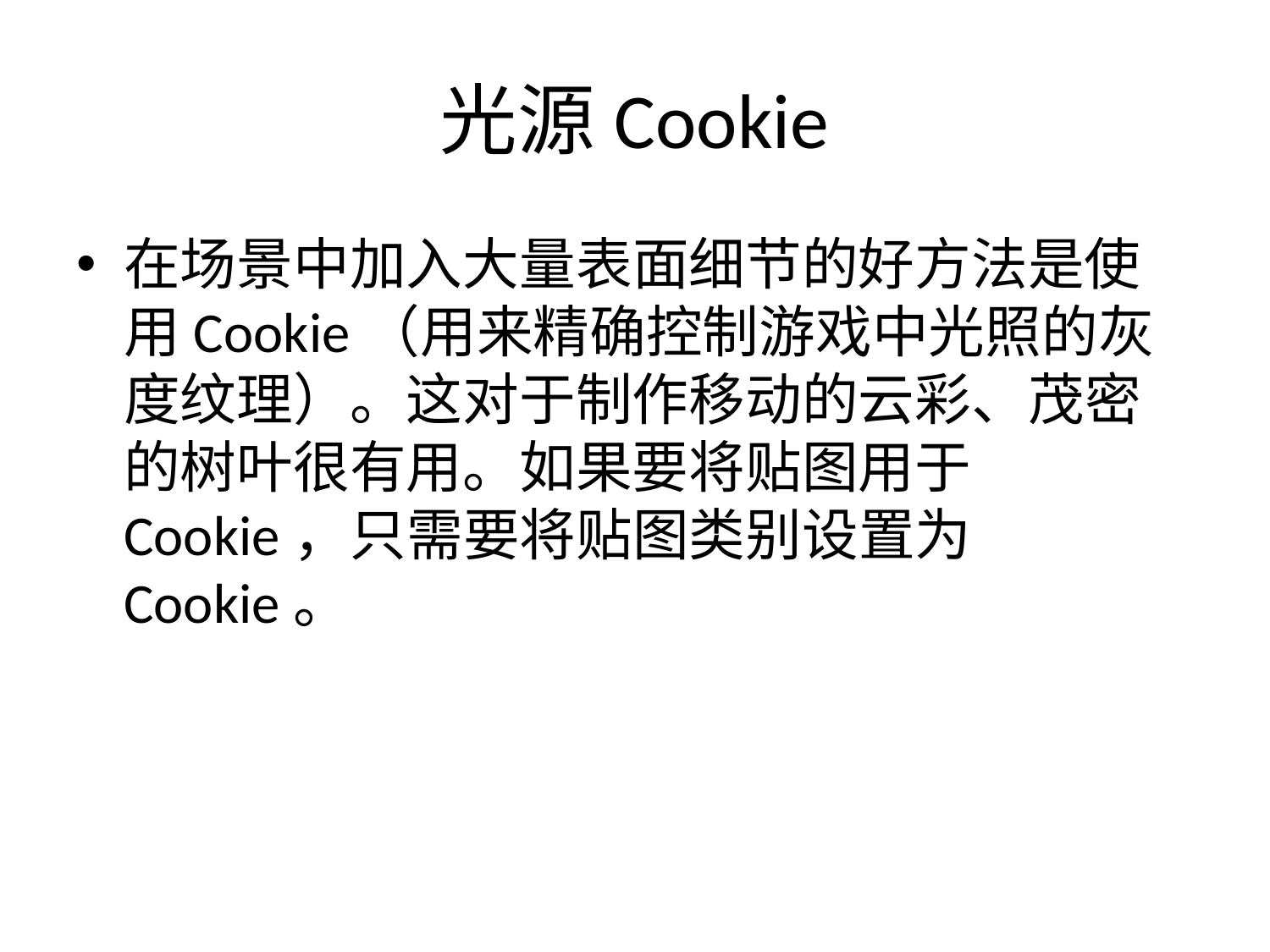

# 光源Cookie
在场景中加入大量表面细节的好方法是使用Cookie（用来精确控制游戏中光照的灰度纹理）。这对于制作移动的云彩、茂密的树叶很有用。如果要将贴图用于Cookie，只需要将贴图类别设置为Cookie。